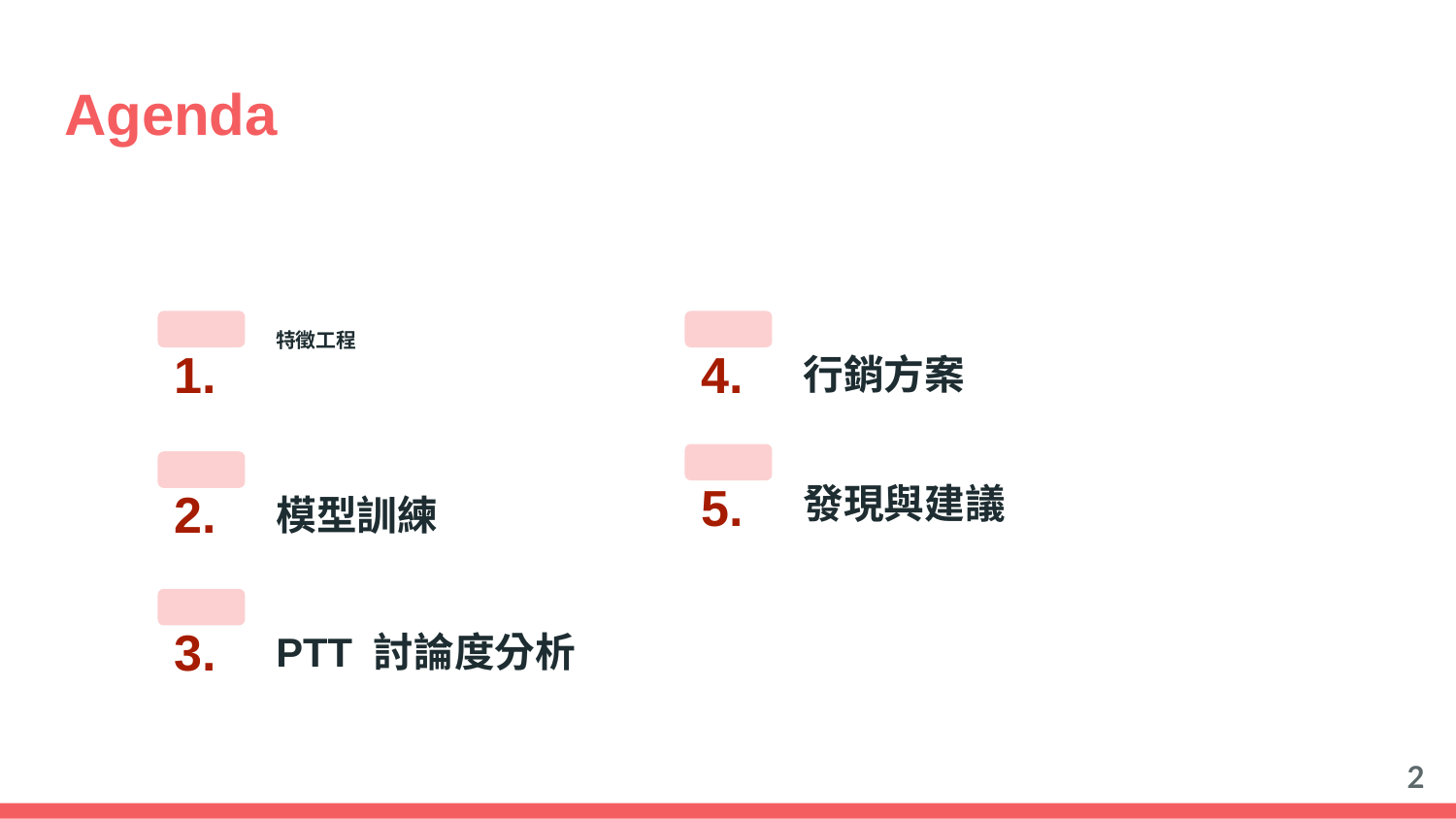

# Agenda
1.

4.

行銷方案
特徵工程
發現與建議
5.

模型訓練
2.

3.

PTT 討論度分析
2